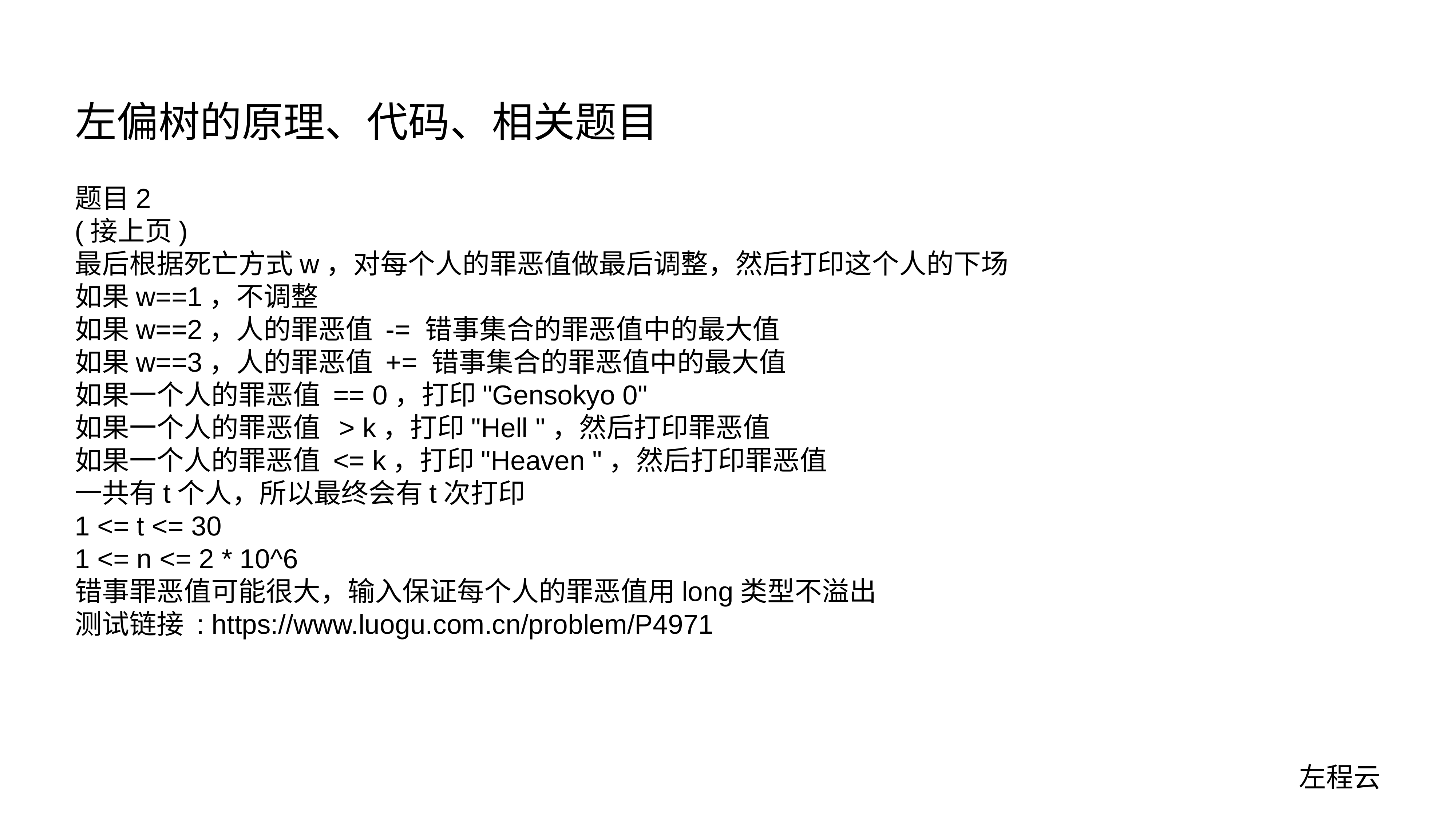

# 左偏树的原理、代码、相关题目
题目2
(接上页)
最后根据死亡方式w，对每个人的罪恶值做最后调整，然后打印这个人的下场
如果w==1，不调整
如果w==2，人的罪恶值 -= 错事集合的罪恶值中的最大值
如果w==3，人的罪恶值 += 错事集合的罪恶值中的最大值
如果一个人的罪恶值 == 0，打印"Gensokyo 0"
如果一个人的罪恶值  > k，打印"Hell "，然后打印罪恶值
如果一个人的罪恶值 <= k，打印"Heaven "，然后打印罪恶值
一共有t个人，所以最终会有t次打印
1 <= t <= 30
1 <= n <= 2 * 10^6
错事罪恶值可能很大，输入保证每个人的罪恶值用long类型不溢出
测试链接 : https://www.luogu.com.cn/problem/P4971
左程云